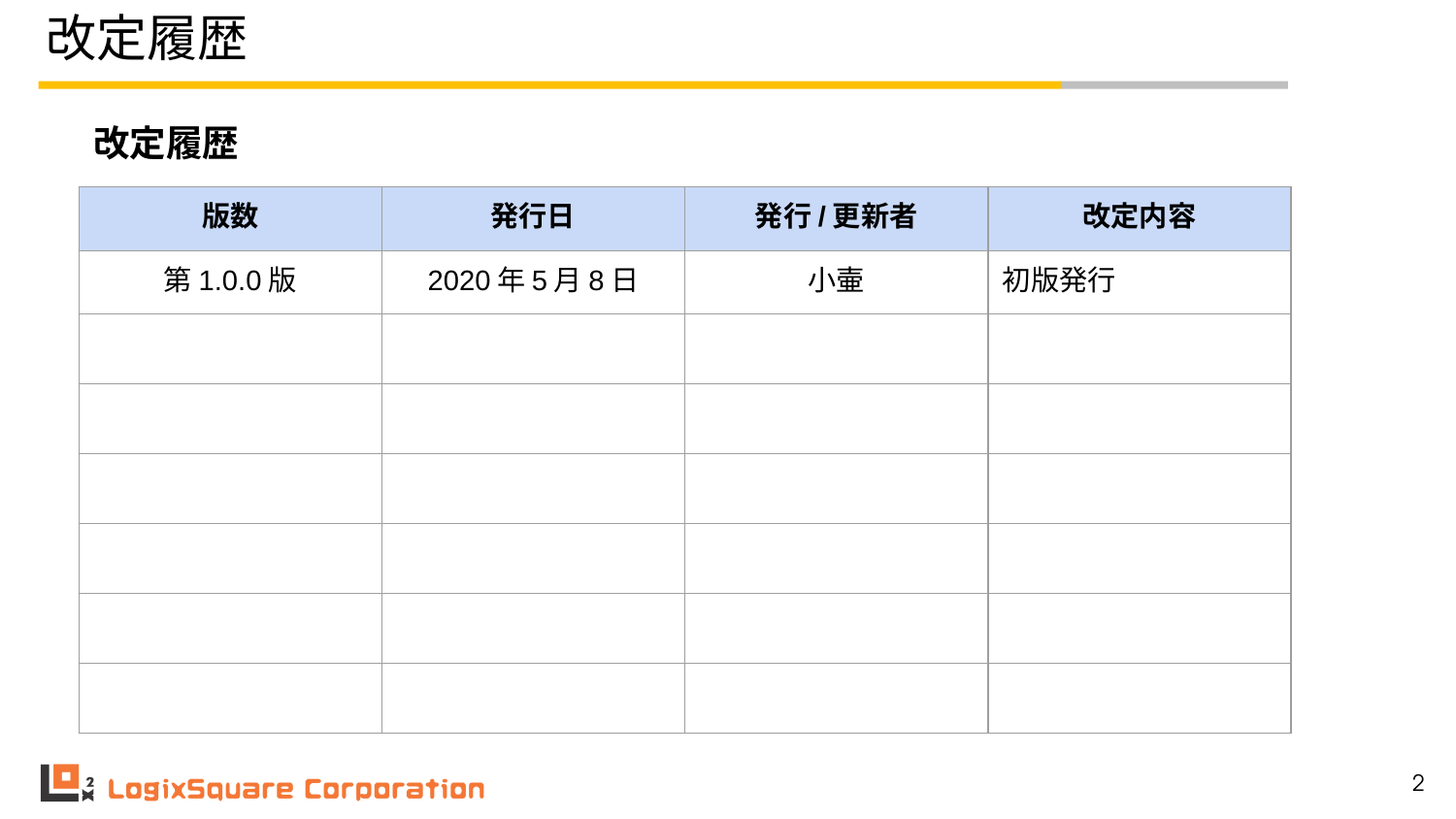

# 改定履歴
改定履歴
| 版数 | 発行日 | 発行/更新者 | 改定内容 |
| --- | --- | --- | --- |
| 第1.0.0版 | 2020年5月8日 | 小壷 | 初版発行 |
|  |  |  |  |
|  |  |  |  |
|  |  |  |  |
|  |  |  |  |
|  |  |  |  |
|  |  |  |  |
2